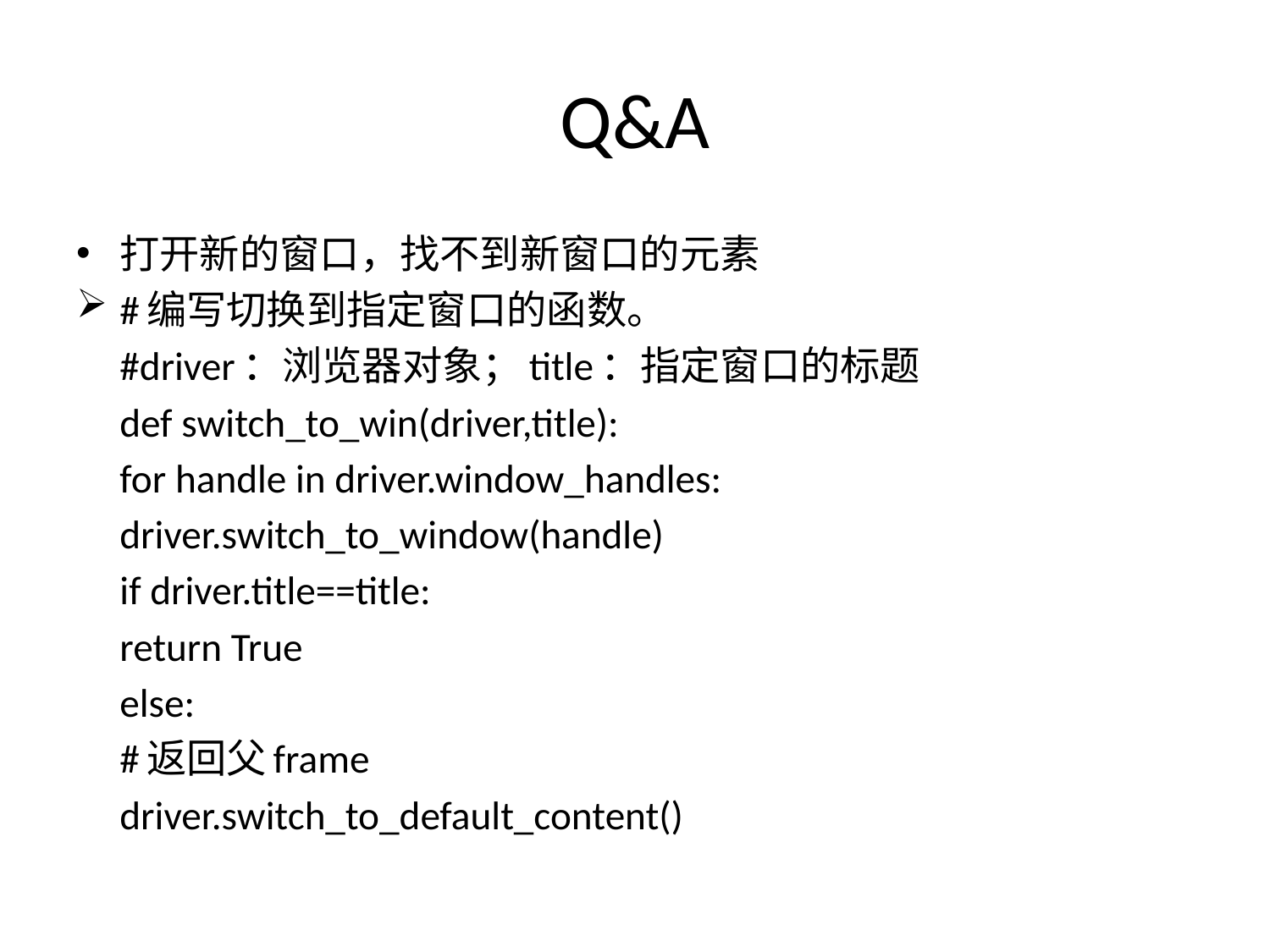

# Q&A
打开新的窗口，找不到新窗口的元素
#编写切换到指定窗口的函数。
	#driver：浏览器对象；title：指定窗口的标题
	def switch_to_win(driver,title):
		for handle in driver.window_handles:
			driver.switch_to_window(handle)
			if driver.title==title:
				return True
			else:
				#返回父frame
				driver.switch_to_default_content()